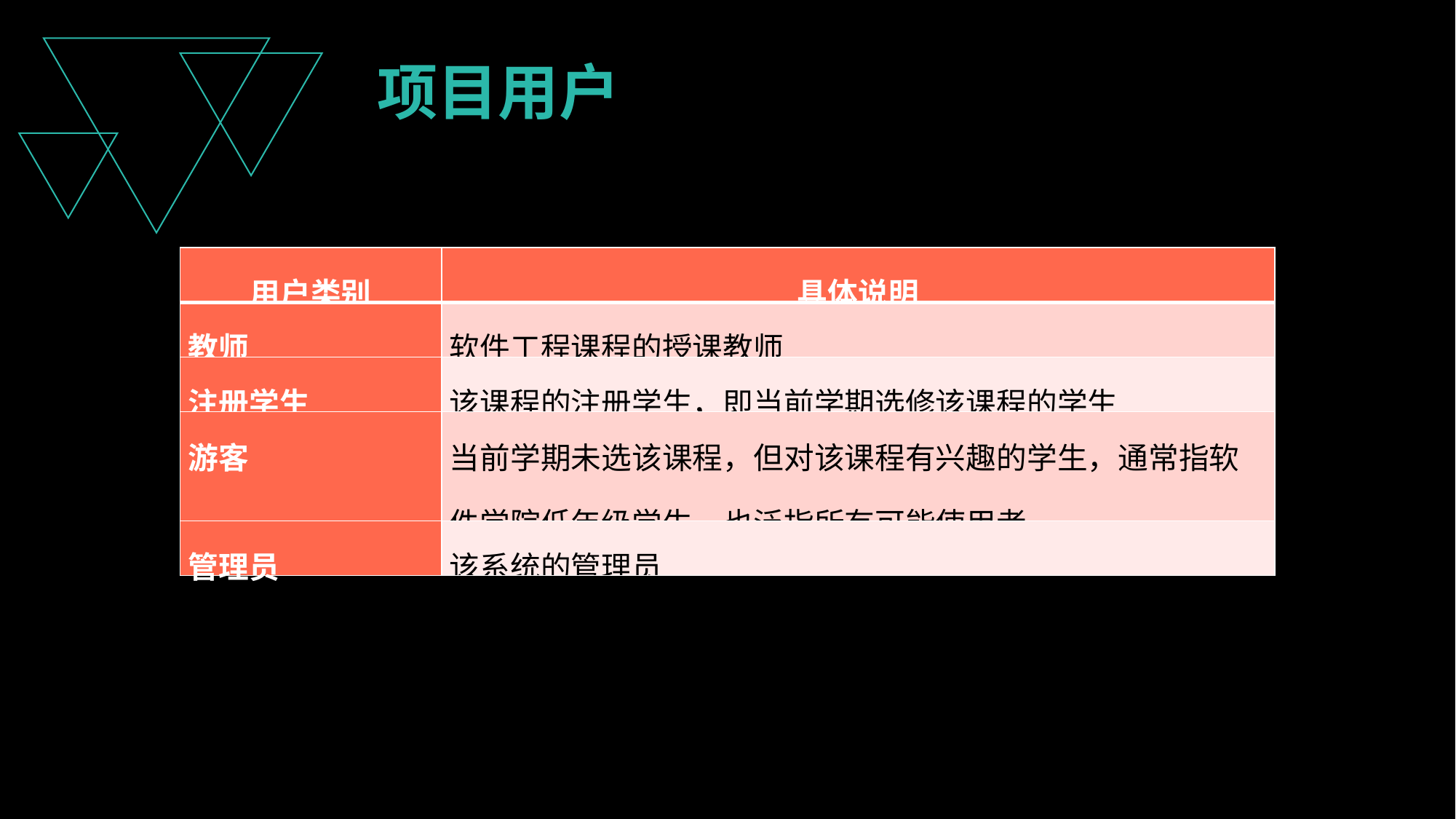

项目用户

| 用户类别 | 具体说明 |
| --- | --- |
| 教师 | 软件工程课程的授课教师 |
| 注册学生 | 该课程的注册学生，即当前学期选修该课程的学生 |
| 游客 | 当前学期未选该课程，但对该课程有兴趣的学生，通常指软件学院低年级学生，也泛指所有可能使用者 |
| 管理员 | 该系统的管理员 |